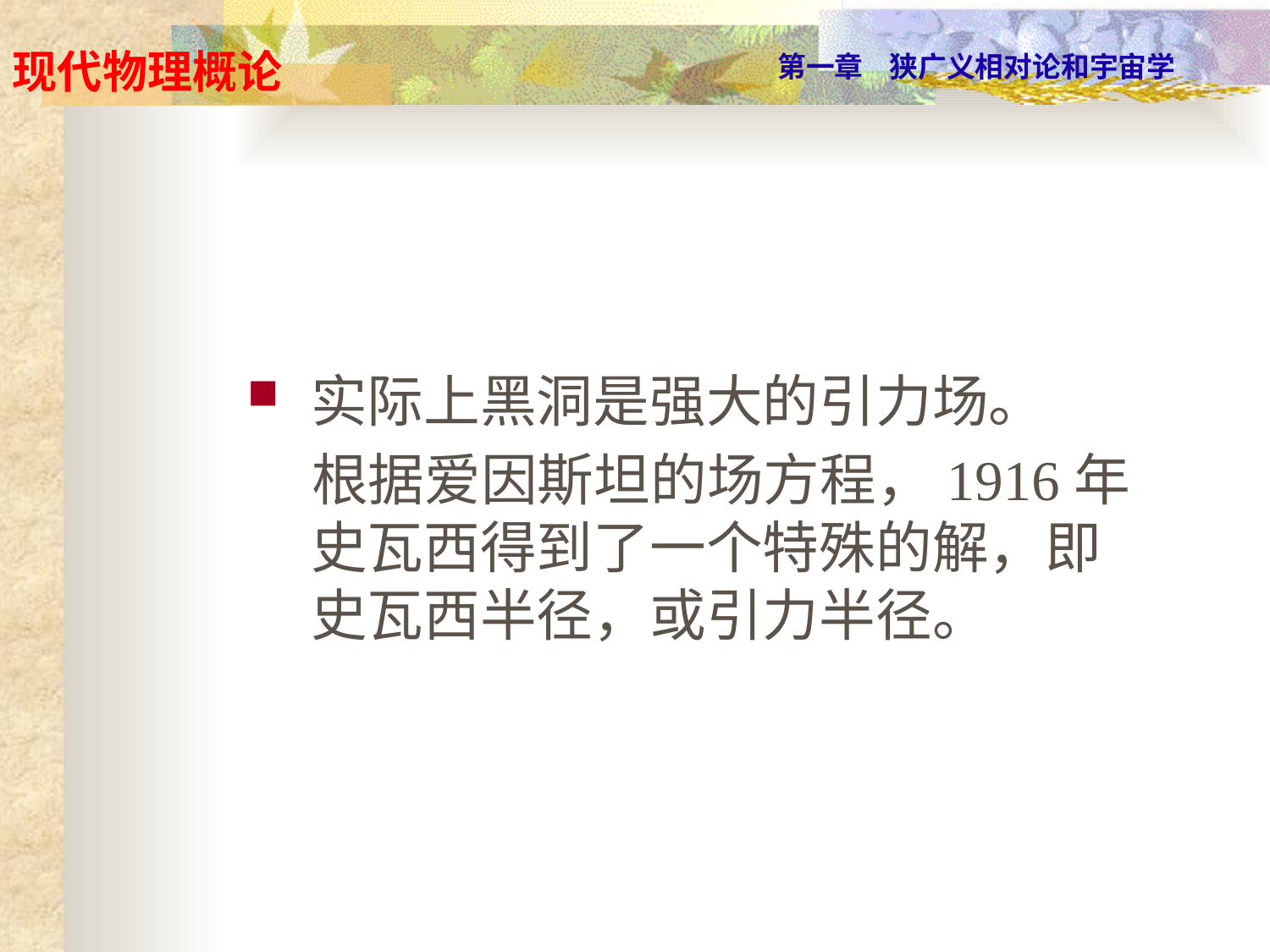

实际上黑洞是强大的引力场。
    根据爱因斯坦的场方程，1916年史瓦西得到了一个特殊的解，即史瓦西半径，或引力半径。